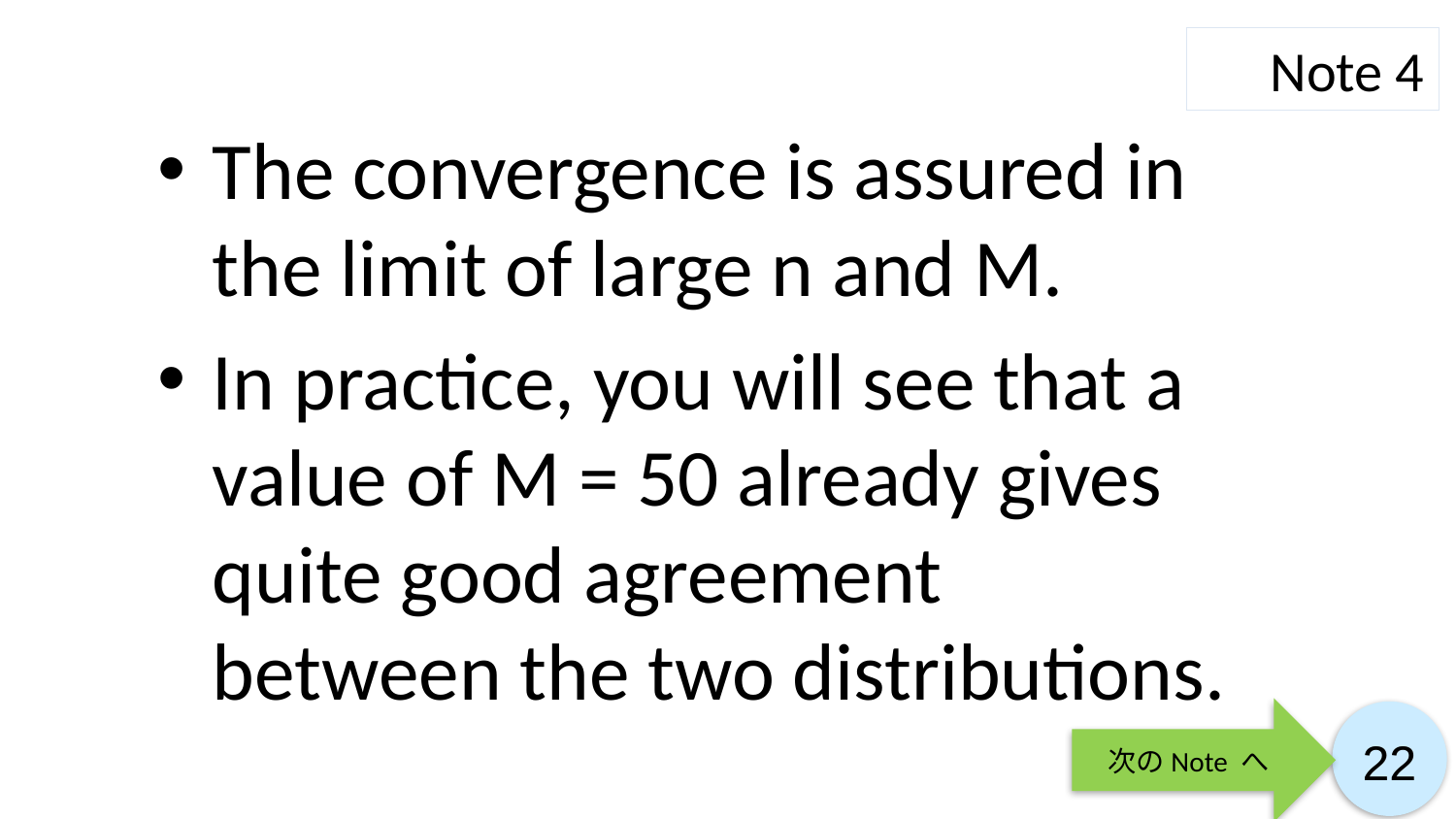

Note 4
The convergence is assured in the limit of large n and M.
In practice, you will see that a value of M = 50 already gives quite good agreement between the two distributions.
次のNote へ
22
22